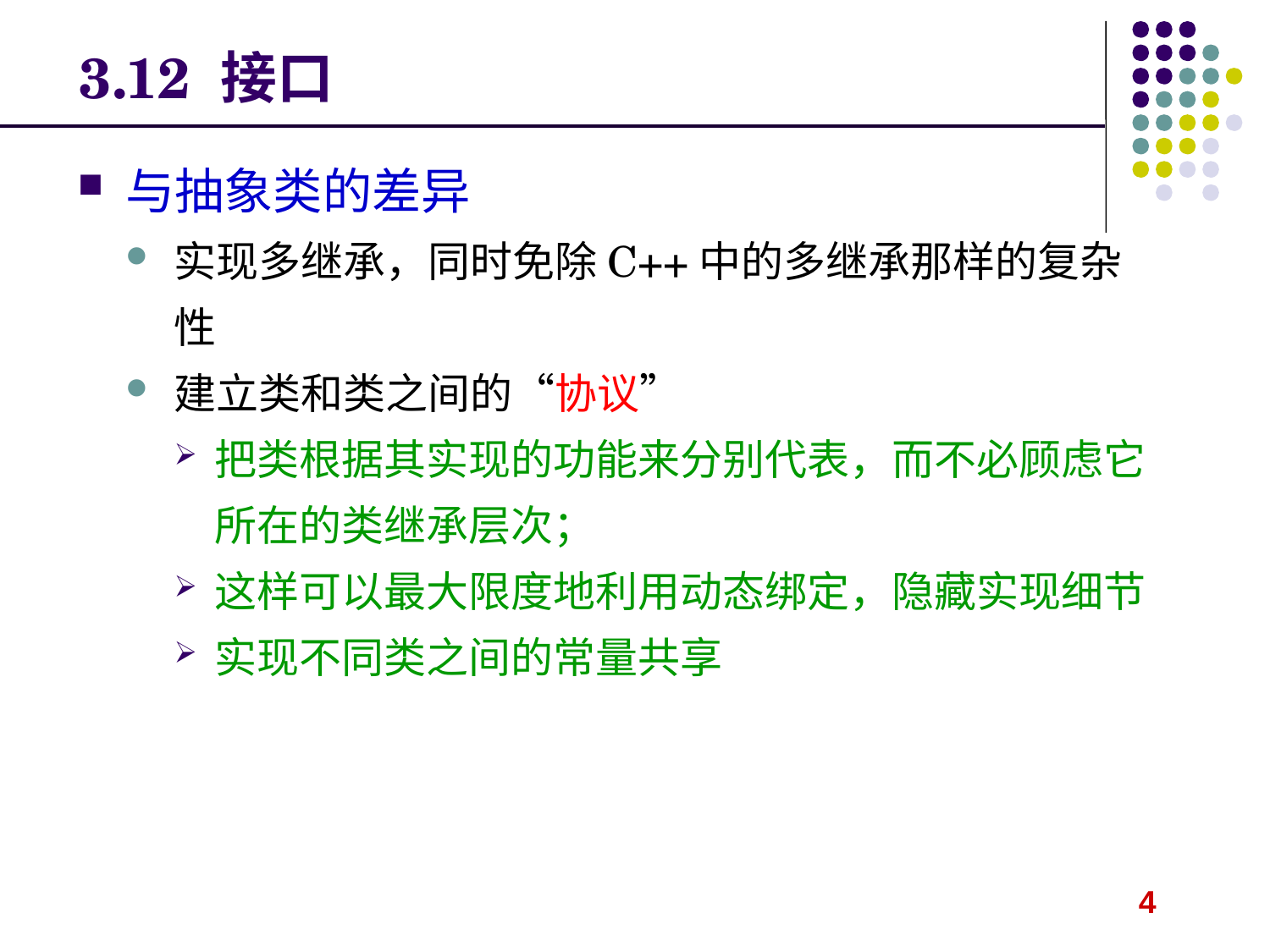

# 3.12 接口
与抽象类的差异
实现多继承，同时免除C++中的多继承那样的复杂性
建立类和类之间的“协议”
把类根据其实现的功能来分别代表，而不必顾虑它所在的类继承层次；
这样可以最大限度地利用动态绑定，隐藏实现细节
实现不同类之间的常量共享